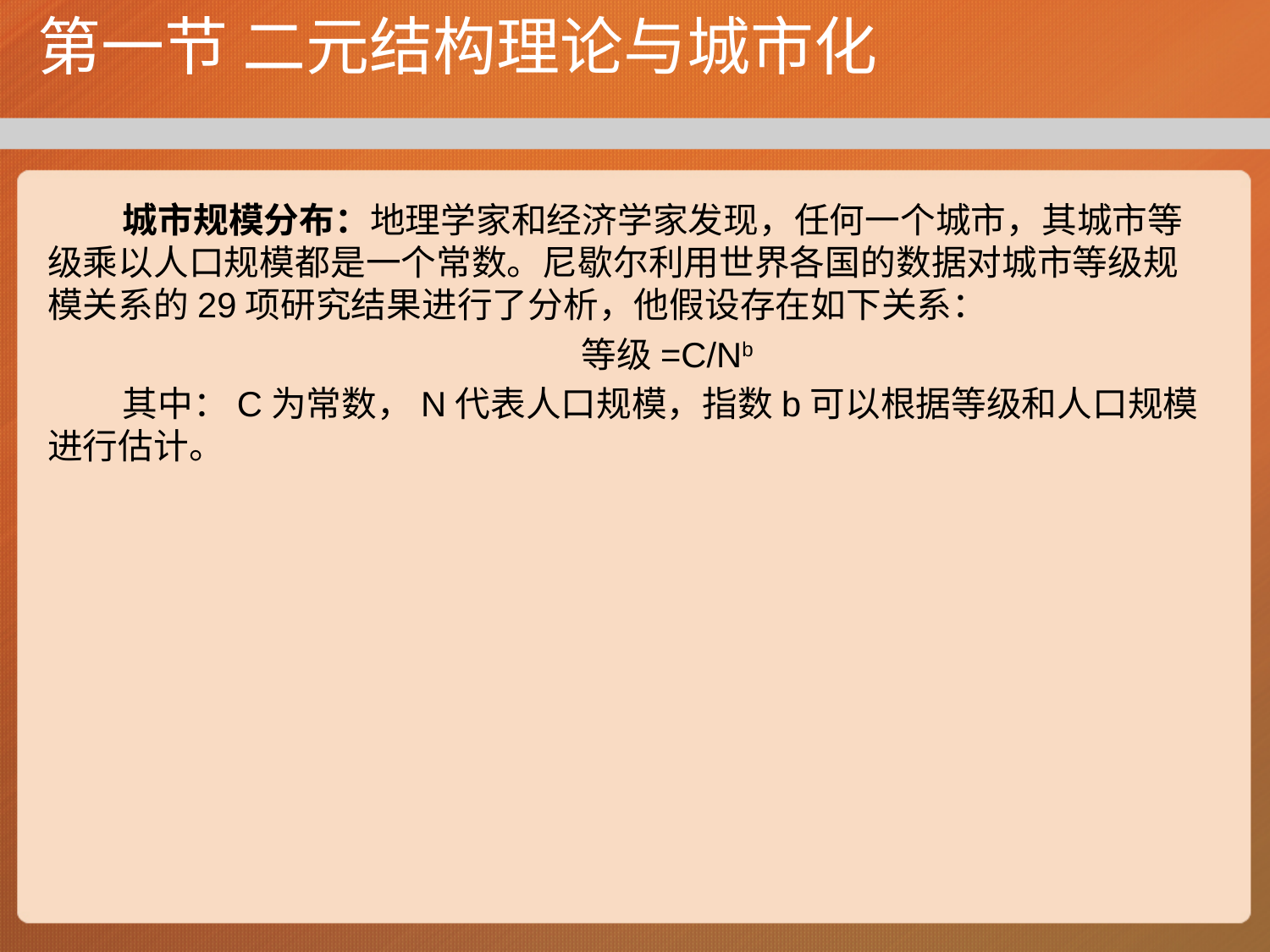

# 第一节 二元结构理论与城市化
城市规模分布：地理学家和经济学家发现，任何一个城市，其城市等级乘以人口规模都是一个常数。尼歇尔利用世界各国的数据对城市等级规模关系的29项研究结果进行了分析，他假设存在如下关系：
等级=C/Nb
其中：C为常数，N代表人口规模，指数b可以根据等级和人口规模进行估计。